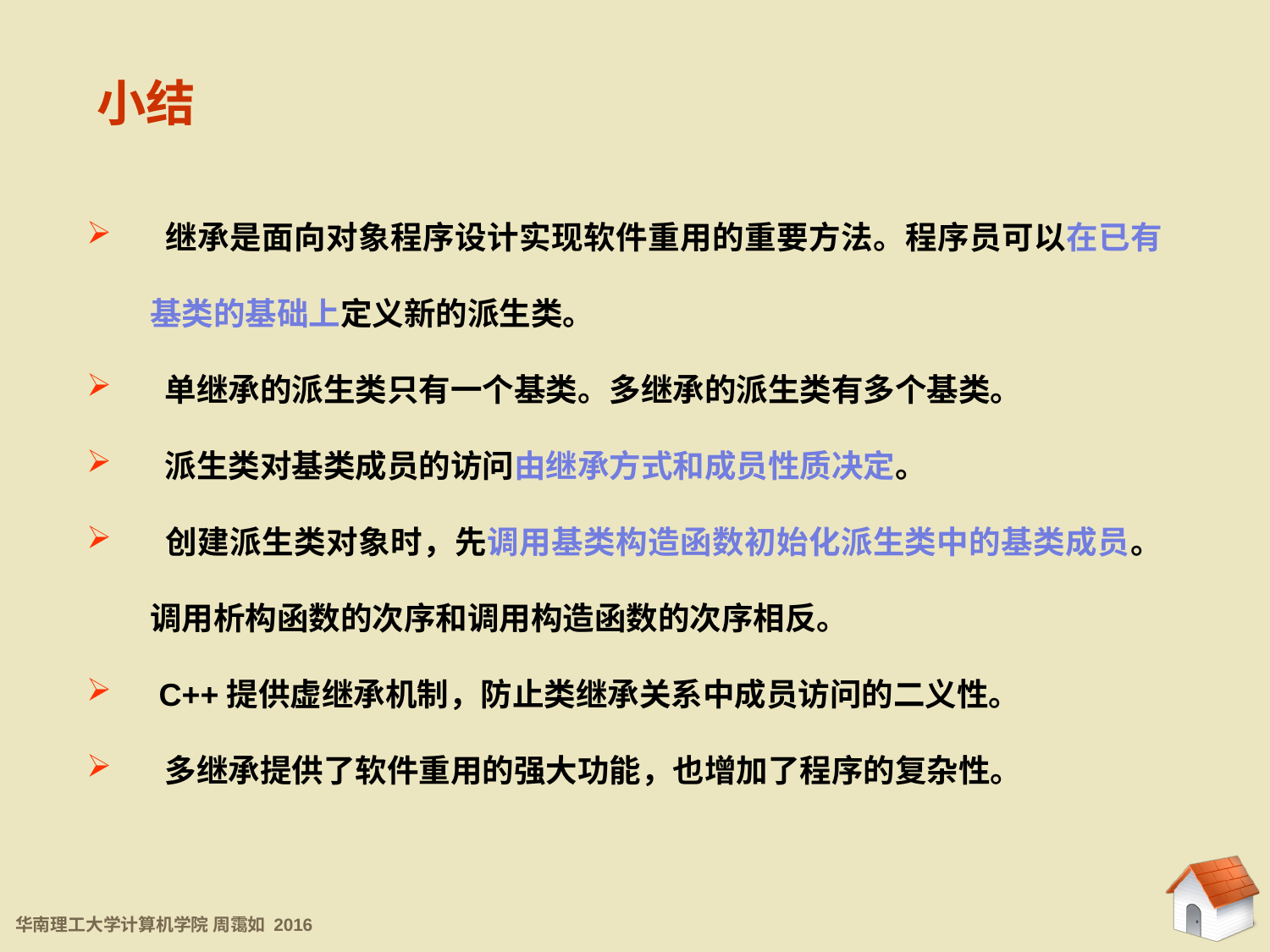

小结
 继承是面向对象程序设计实现软件重用的重要方法。程序员可以在已有基类的基础上定义新的派生类。
 单继承的派生类只有一个基类。多继承的派生类有多个基类。
 派生类对基类成员的访问由继承方式和成员性质决定。
 创建派生类对象时，先调用基类构造函数初始化派生类中的基类成员。调用析构函数的次序和调用构造函数的次序相反。
 C++提供虚继承机制，防止类继承关系中成员访问的二义性。
 多继承提供了软件重用的强大功能，也增加了程序的复杂性。